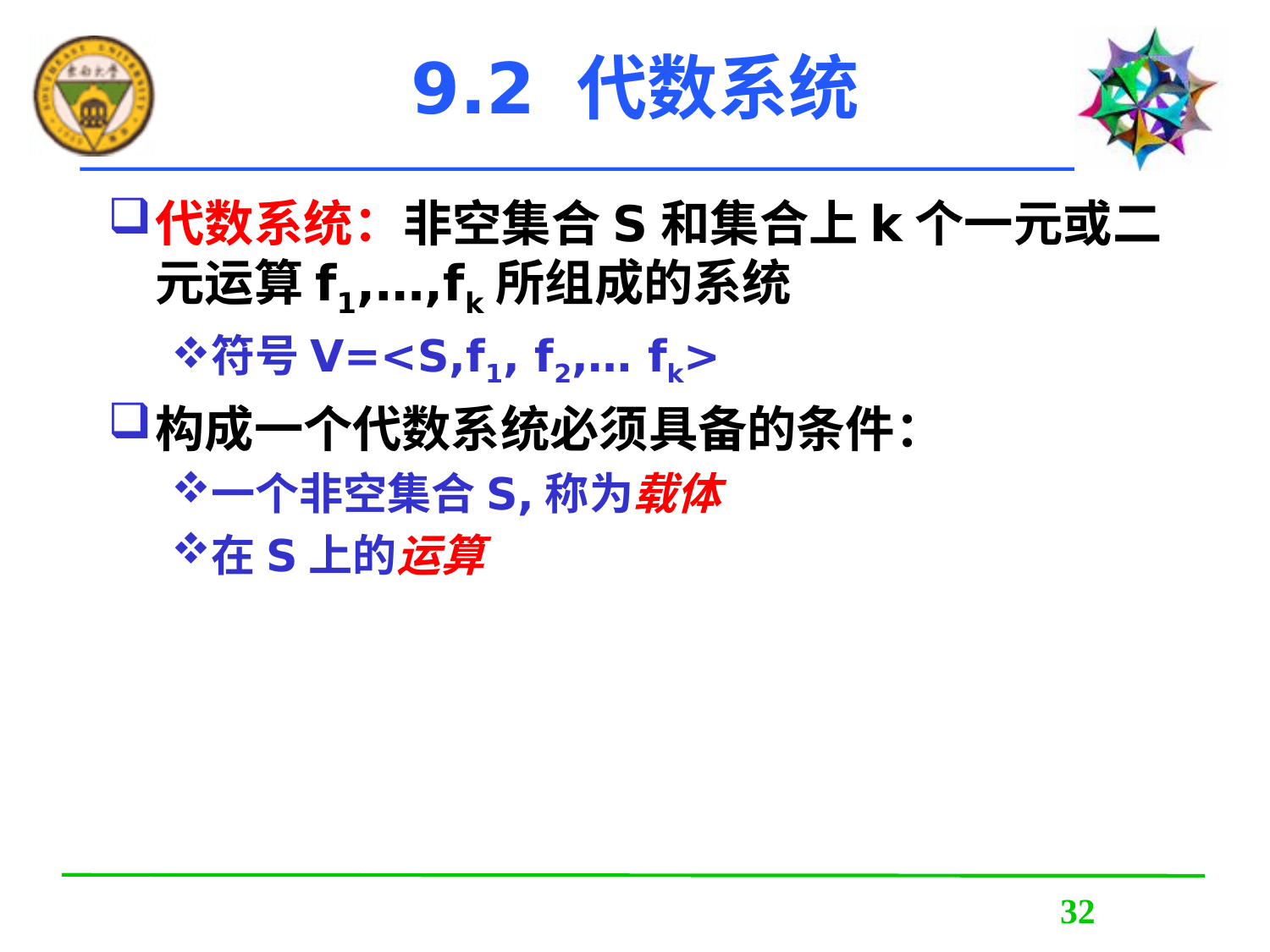

# 9.2 代数系统
代数系统：非空集合S和集合上k个一元或二元运算f1,…,fk所组成的系统
符号V=<S,f1, f2,… fk>
构成一个代数系统必须具备的条件：
一个非空集合S,称为载体
在S上的运算